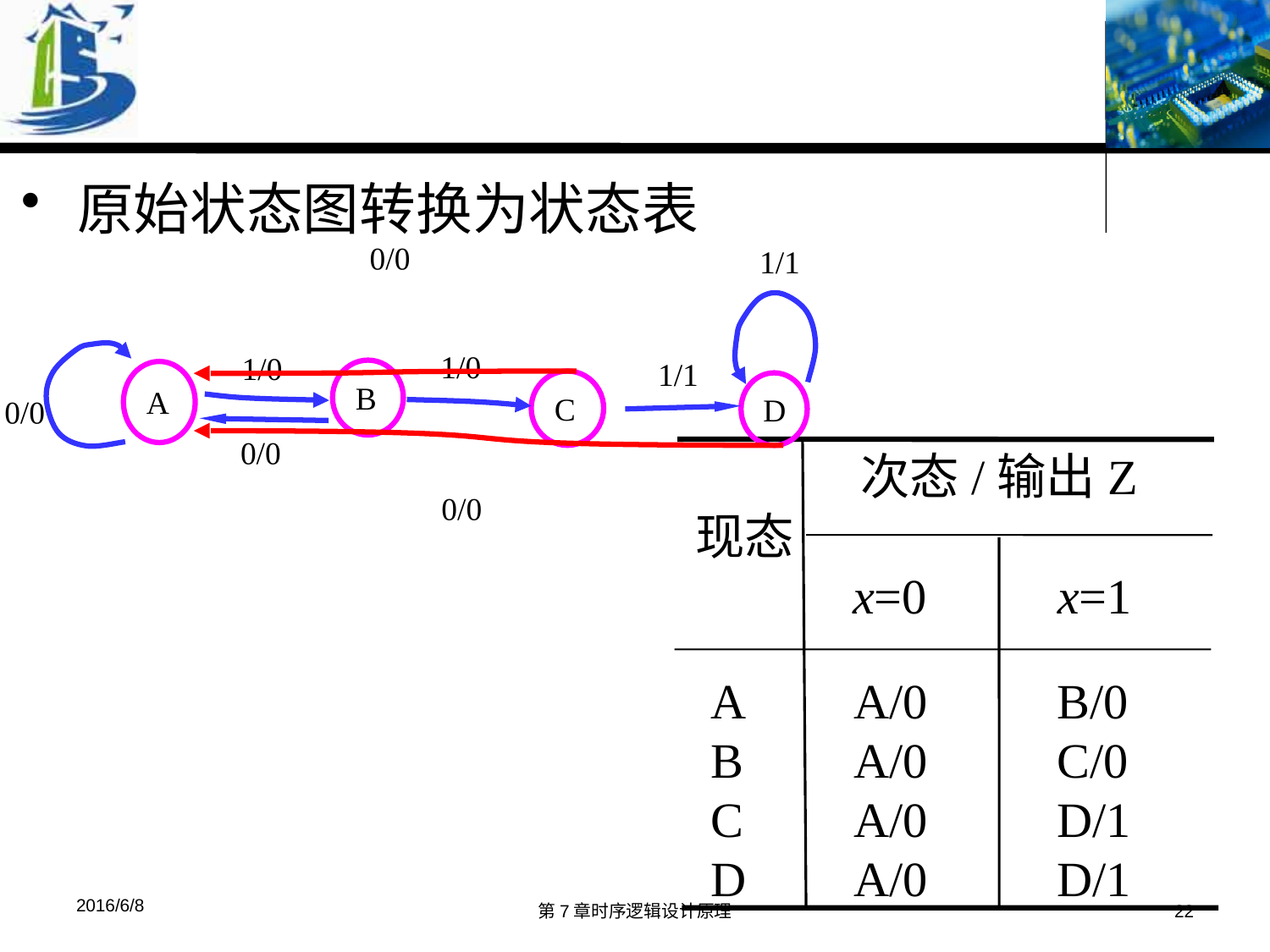

原始状态图转换为状态表
0/0

1/1
1/0
C

1/0

B

0/0
1/1
D

A
0/0

0/0

次态/输出Z
现态

x=0
x=1

A
B
C
D
A/0
A/0
A/0
A/0
B/0
C/0
D/1
D/1

2016/6/8
第7章时序逻辑设计原理
22